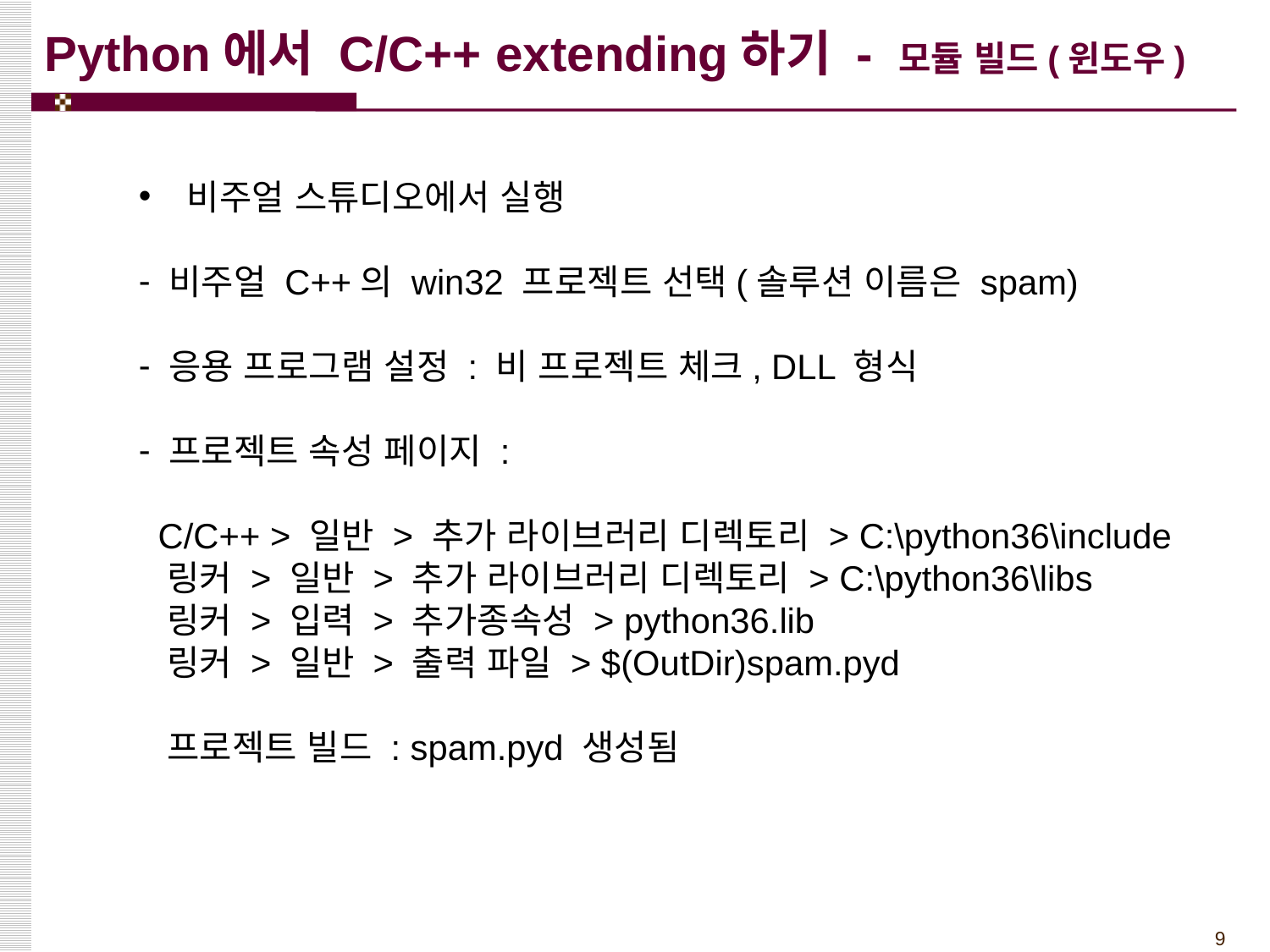

# Python에서 C/C++ extending하기 - 모듈 빌드(윈도우)
 비주얼 스튜디오에서 실행

비주얼 C++의 win32 프로젝트 선택(솔루션 이름은 spam)

응용 프로그램 설정 : 비 프로젝트 체크, DLL 형식

프로젝트 속성 페이지 :

  C/C++ > 일반 > 추가 라이브러리 디렉토리 > C:\python36\include
  링커 > 일반 > 추가 라이브러리 디렉토리 > C:\python36\libs
  링커 > 입력 > 추가종속성 > python36.lib
  링커 > 일반 > 출력 파일 > $(OutDir)spam.pyd

  프로젝트 빌드 : spam.pyd 생성됨